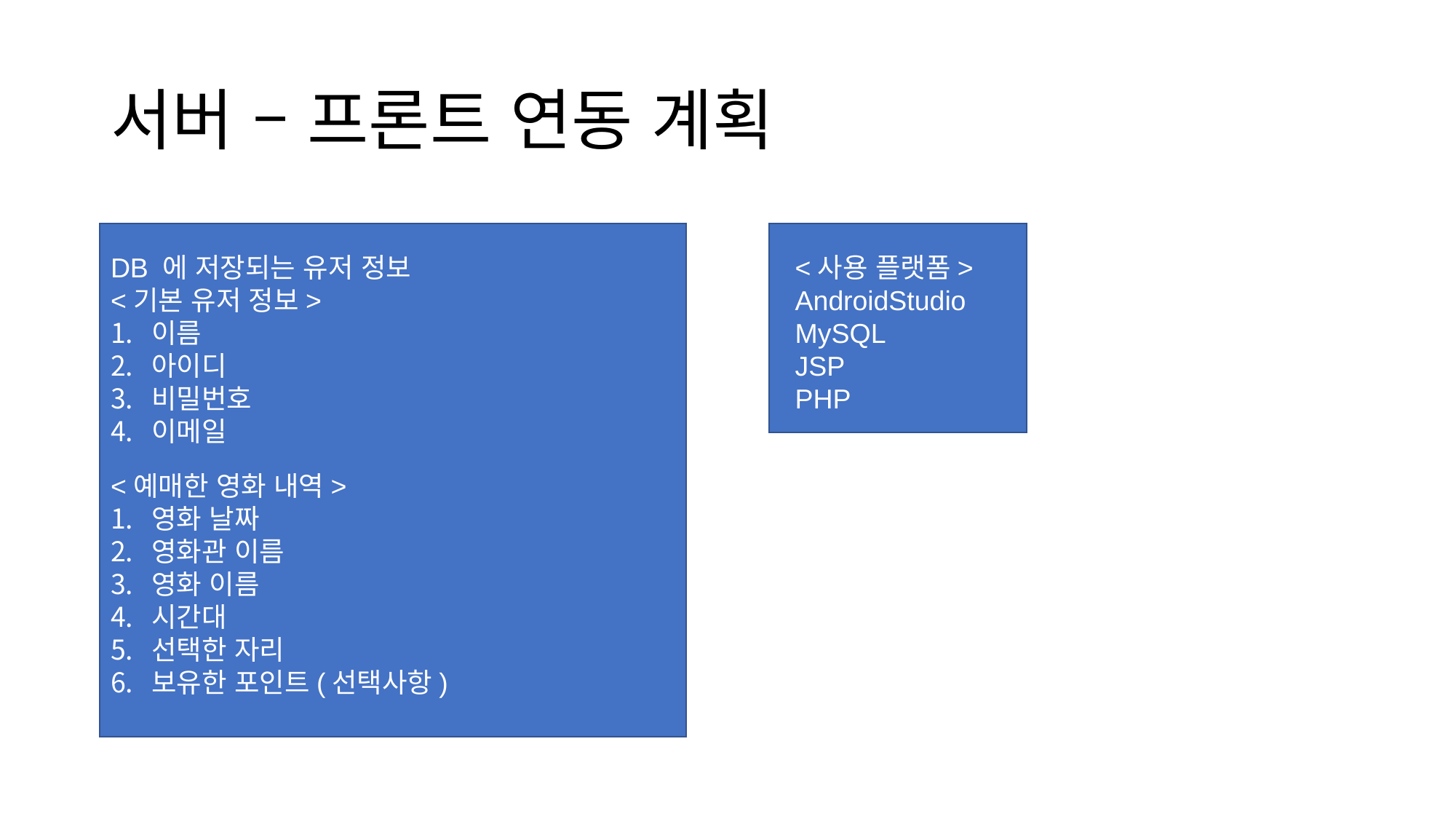

# 서버 – 프론트 연동 계획

DB 에 저장되는 유저 정보
<기본 유저 정보>
이름
아이디
비밀번호
이메일
<사용 플랫폼>
AndroidStudio
MySQL
JSP
PHP
<예매한 영화 내역>
영화 날짜
영화관 이름
영화 이름
시간대
선택한 자리
보유한 포인트(선택사항)